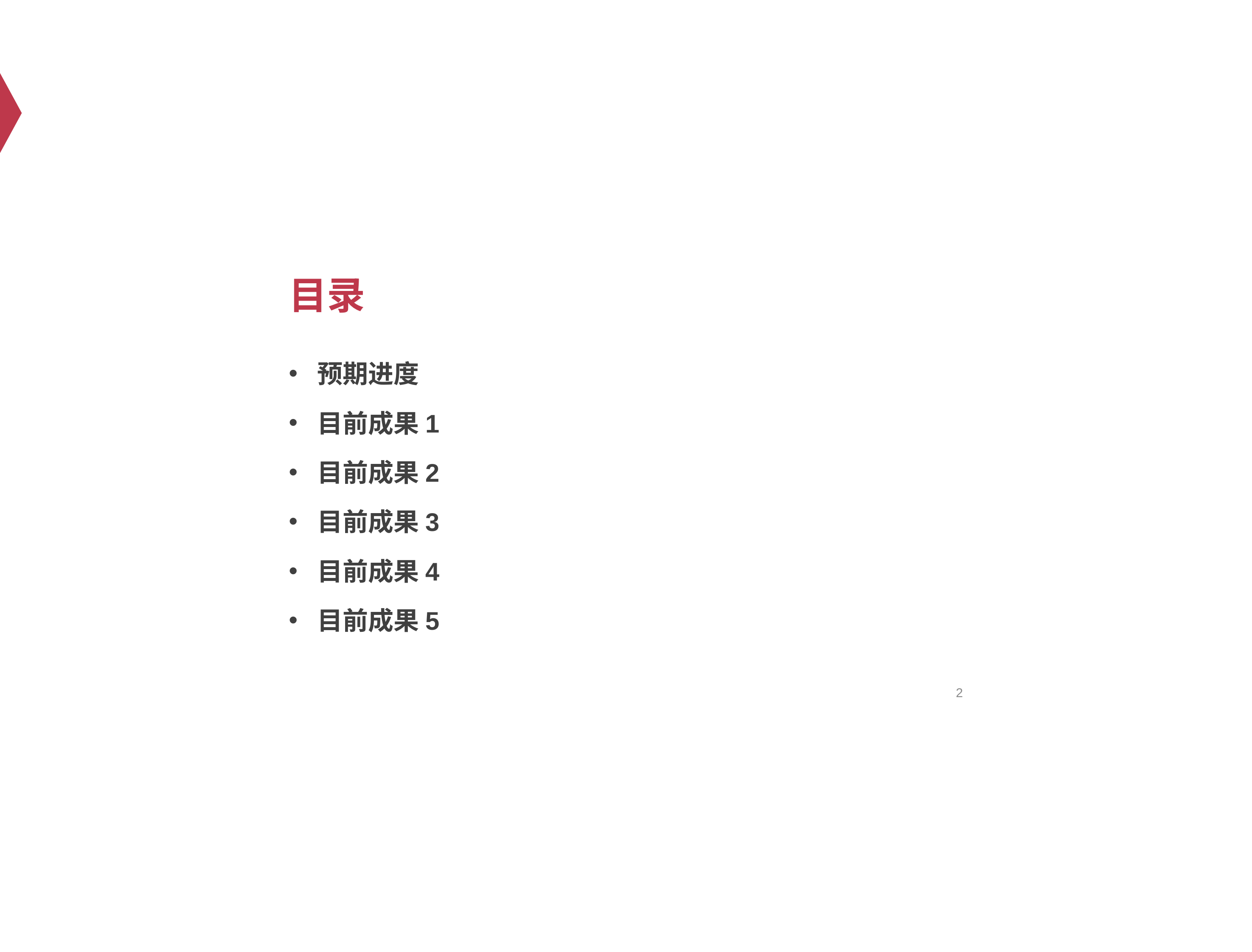

# 目录
预期进度
目前成果1
目前成果2
目前成果3
目前成果4
目前成果5
2